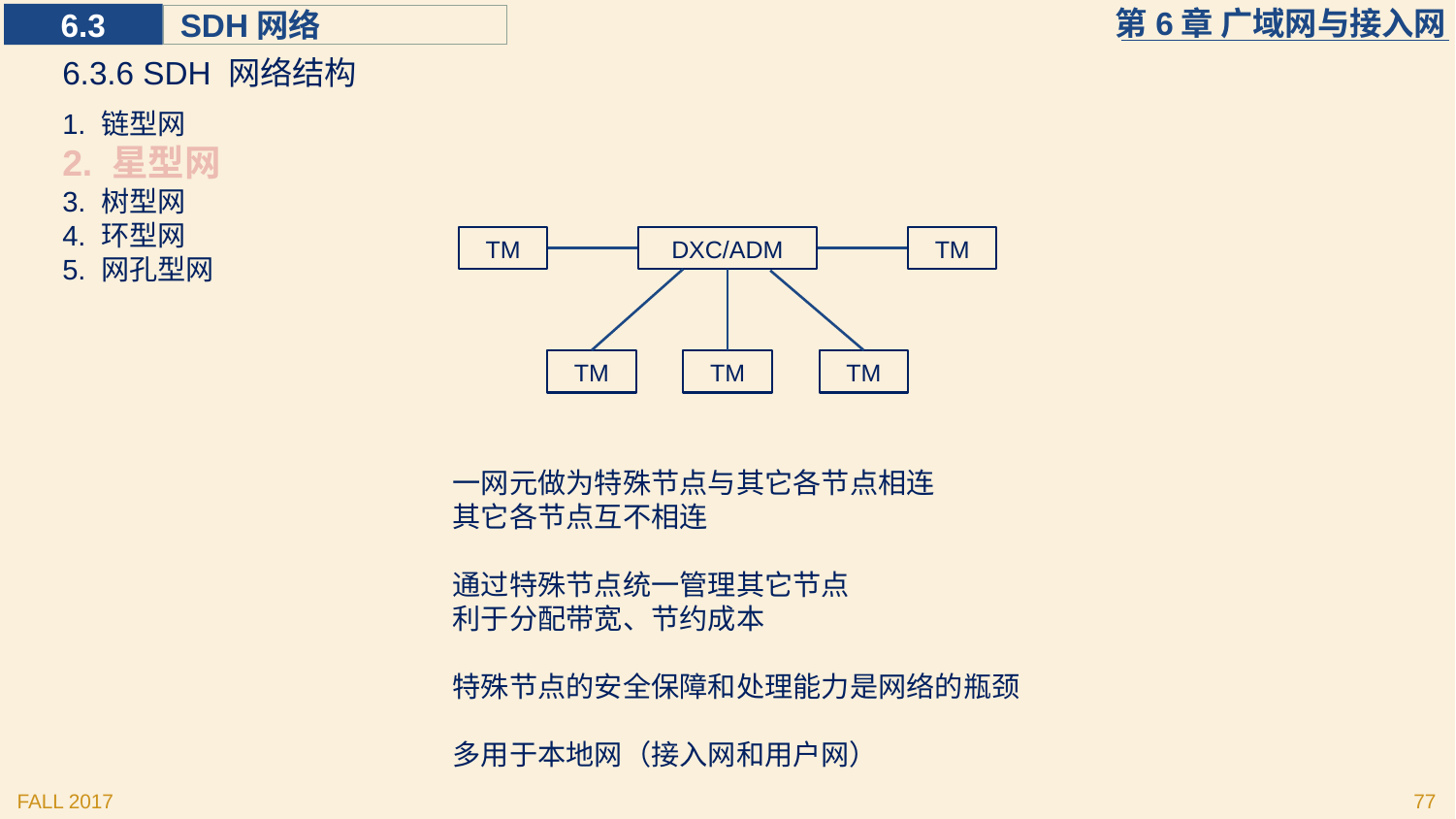

6.3.6 SDH 网络结构
1. 链型网
2. 星型网
3. 树型网
4. 环型网
5. 网孔型网
TM
DXC/ADM
TM
TM
TM
TM
一网元做为特殊节点与其它各节点相连
其它各节点互不相连

通过特殊节点统一管理其它节点
利于分配带宽、节约成本

特殊节点的安全保障和处理能力是网络的瓶颈

多用于本地网（接入网和用户网）